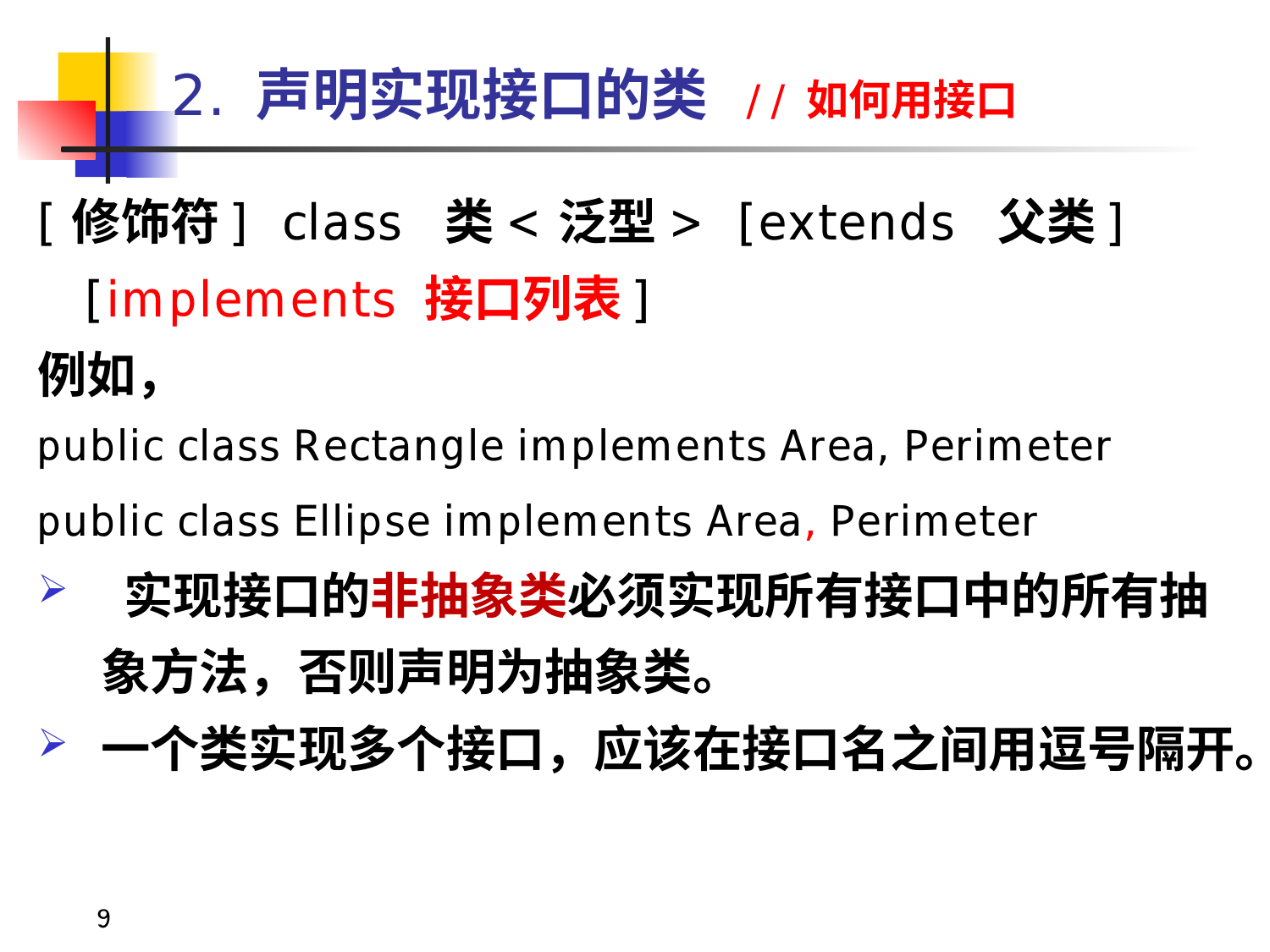

# 2. 声明实现接口的类  //如何用接口
[修饰符]  class  类<泛型>  [extends  父类]  [implements 接口列表]
例如，
public class Rectangle implements Area, Perimeter
public class Ellipse implements Area, Perimeter
 实现接口的非抽象类必须实现所有接口中的所有抽象方法，否则声明为抽象类。
一个类实现多个接口，应该在接口名之间用逗号隔开。
9